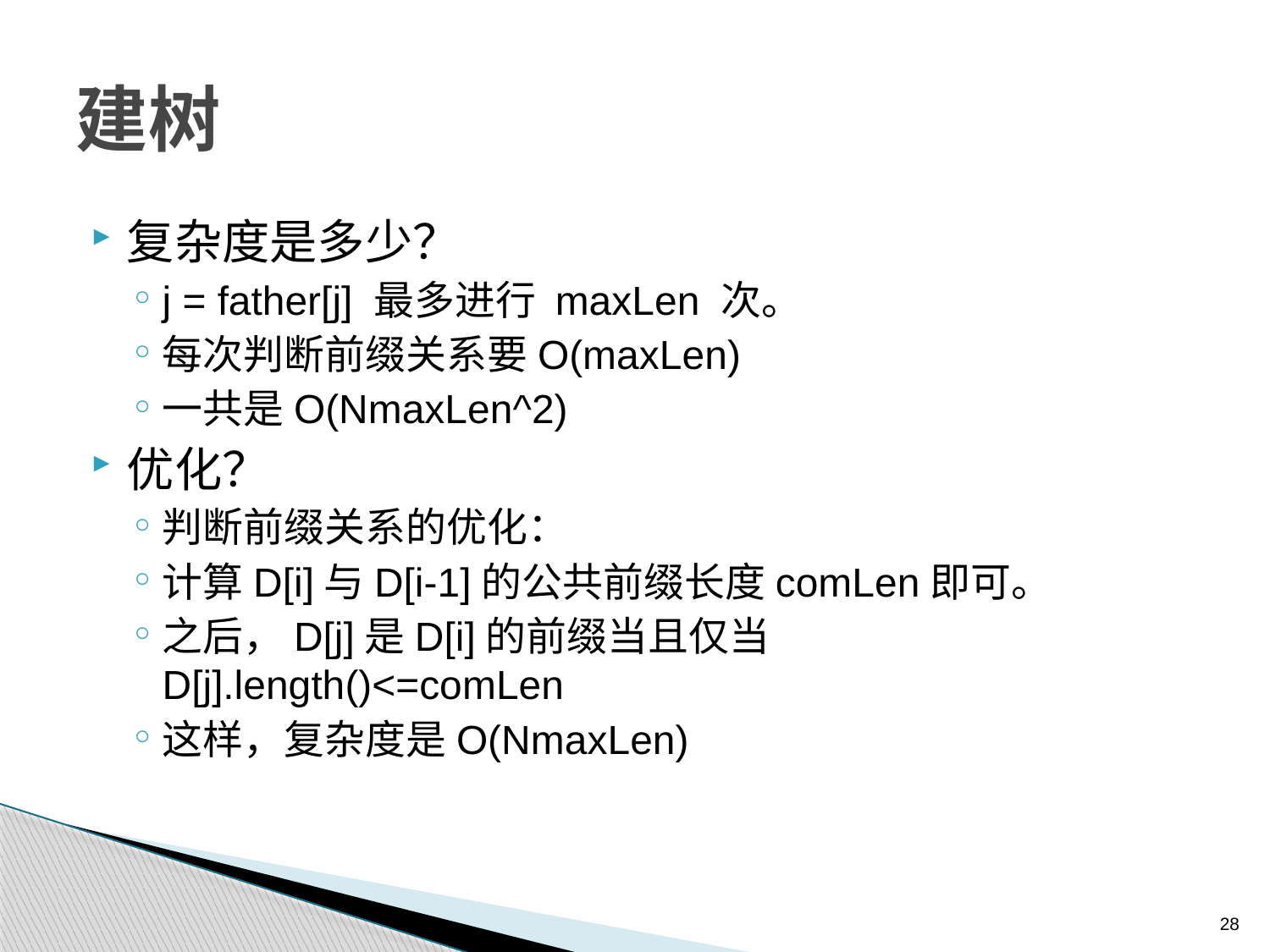

# 建树
复杂度是多少？
j = father[j] 最多进行 maxLen 次。
每次判断前缀关系要O(maxLen)
一共是O(NmaxLen^2)
优化？
判断前缀关系的优化：
计算D[i]与D[i-1]的公共前缀长度comLen即可。
之后，D[j]是D[i]的前缀当且仅当	D[j].length()<=comLen
这样，复杂度是O(NmaxLen)
28